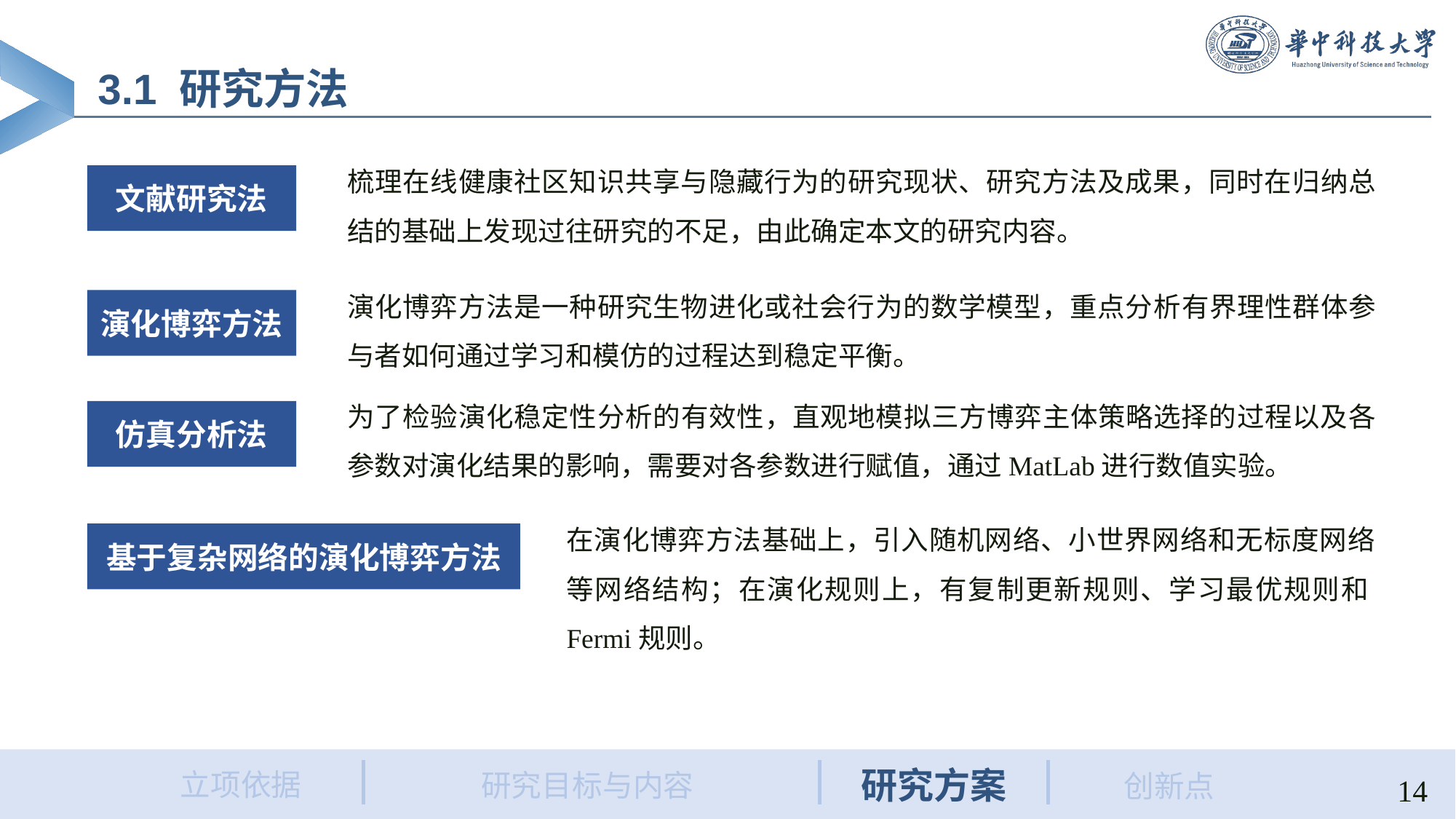

3.1 研究方法
梳理在线健康社区知识共享与隐藏行为的研究现状、研究方法及成果，同时在归纳总结的基础上发现过往研究的不足，由此确定本文的研究内容。
文献研究法
演化博弈方法是一种研究生物进化或社会行为的数学模型，重点分析有界理性群体参与者如何通过学习和模仿的过程达到稳定平衡。
演化博弈方法
为了检验演化稳定性分析的有效性，直观地模拟三方博弈主体策略选择的过程以及各参数对演化结果的影响，需要对各参数进行赋值，通过MatLab进行数值实验。
仿真分析法
在演化博弈方法基础上，引入随机网络、小世界网络和无标度网络等网络结构；在演化规则上，有复制更新规则、学习最优规则和Fermi规则。
基于复杂网络的演化博弈方法

立项依据
研究方案
研究目标与内容
创新点
14